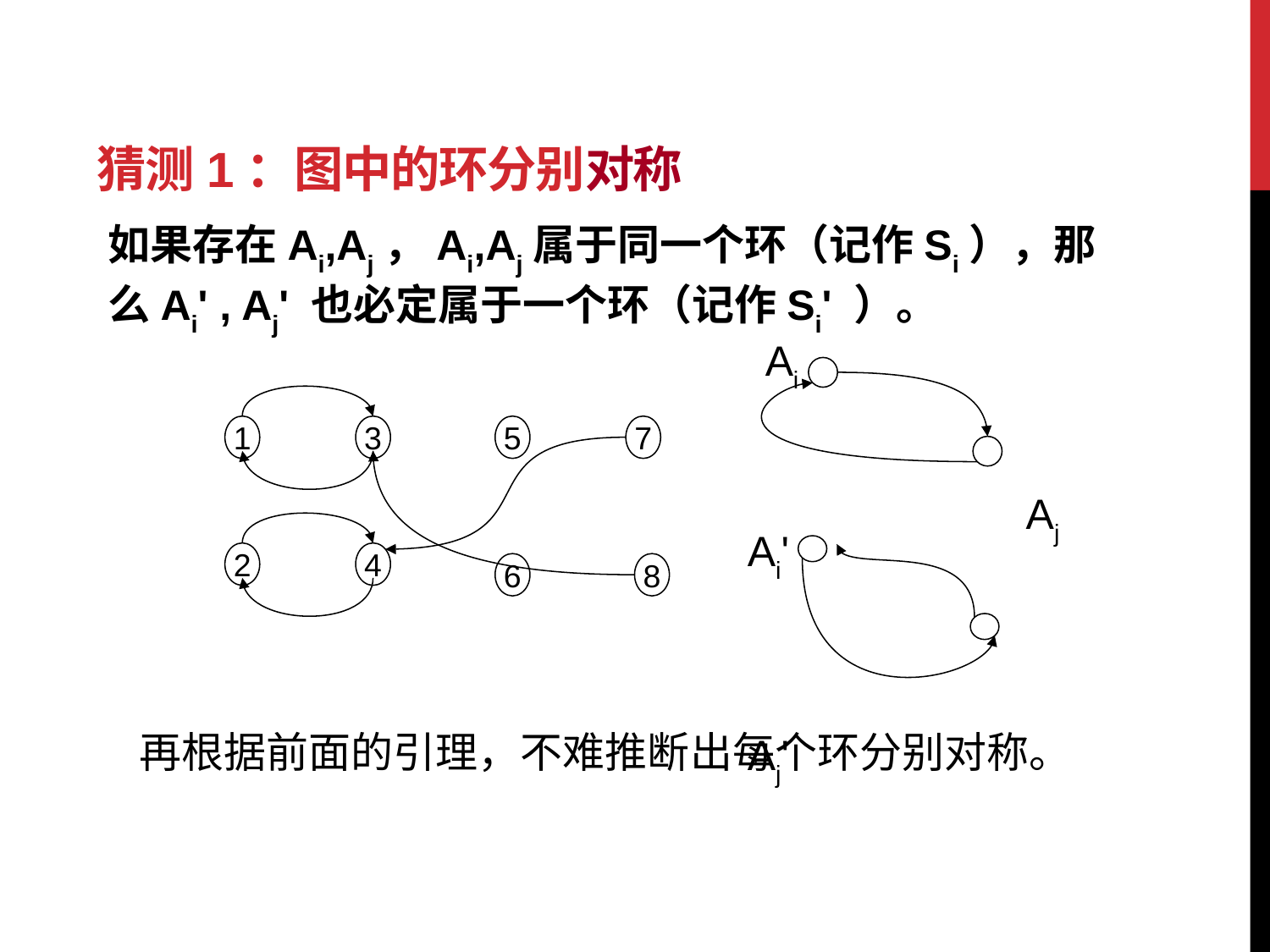

# 猜测1：图中的环分别对称
如果存在Ai,Aj，Ai,Aj属于同一个环（记作Si），那么Ai' , Aj' 也必定属于一个环（记作Si' ）。
 Ai

                       Aj

1
3
5
7
2
4
6
8

Ai'

                        Aj'

再根据前面的引理，不难推断出每个环分别对称。